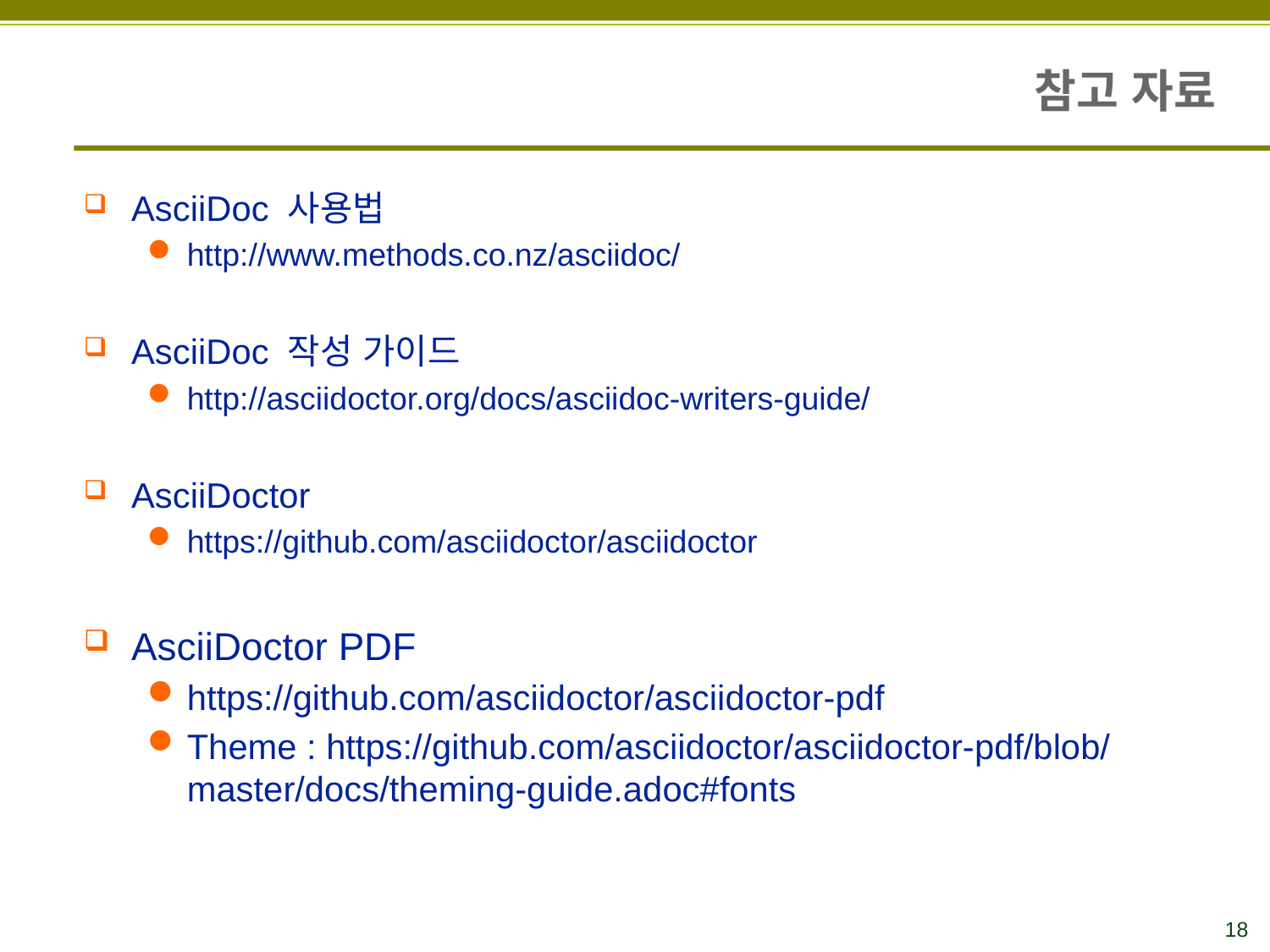

# 참고 자료
AsciiDoc 사용법
http://www.methods.co.nz/asciidoc/

AsciiDoc 작성 가이드
http://asciidoctor.org/docs/asciidoc-writers-guide/

AsciiDoctor
https://github.com/asciidoctor/asciidoctor

AsciiDoctor PDF
https://github.com/asciidoctor/asciidoctor-pdf
Theme : https://github.com/asciidoctor/asciidoctor-pdf/blob/master/docs/theming-guide.adoc#fonts
 18